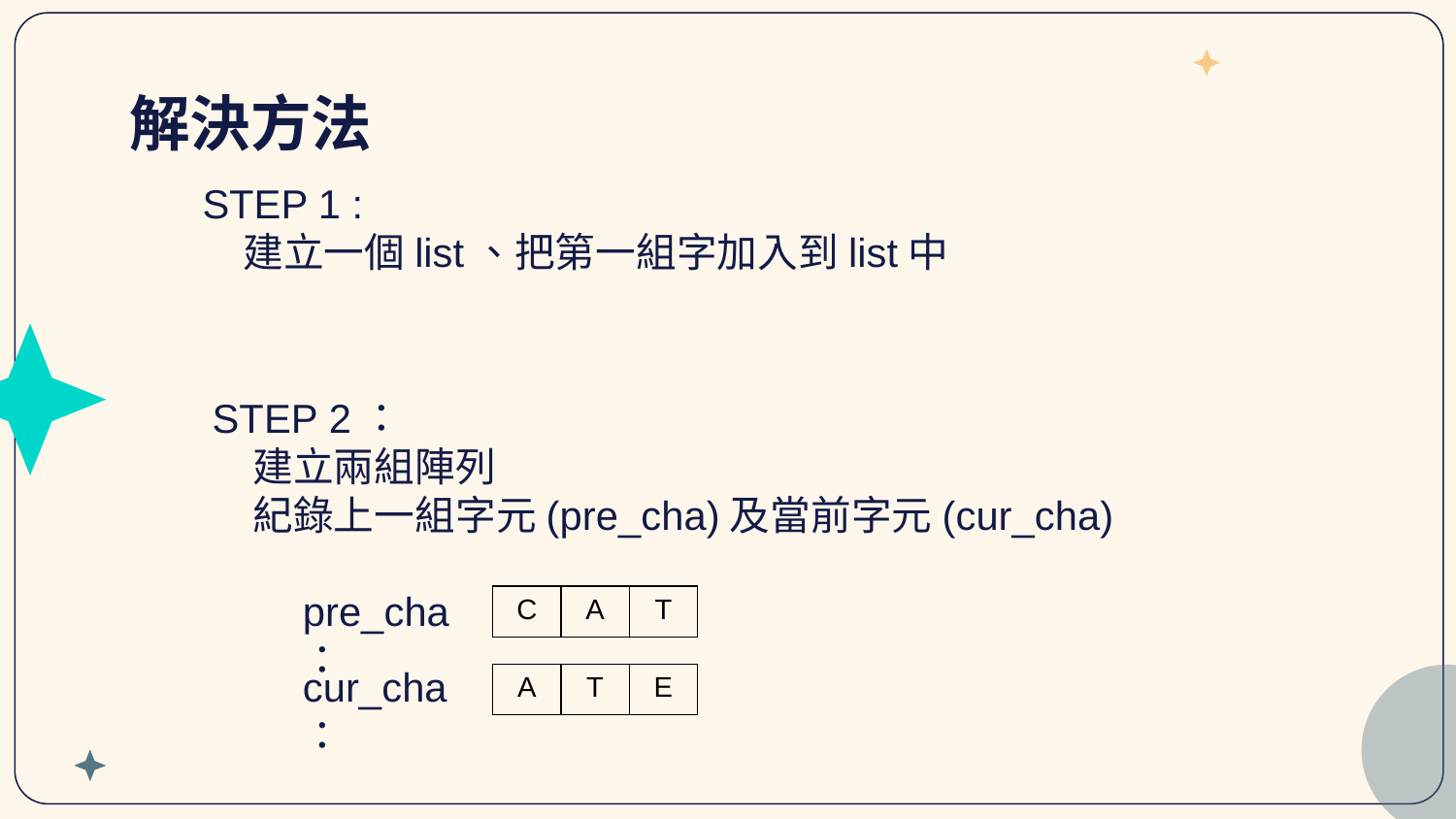

# 解決方法
STEP 1 :
　建立一個list、把第一組字加入到list中
STEP 2：
　建立兩組陣列
　紀錄上一組字元(pre_cha)及當前字元(cur_cha)
pre_cha：
| C | A | T |
| --- | --- | --- |
cur_cha：
| A | T | E |
| --- | --- | --- |